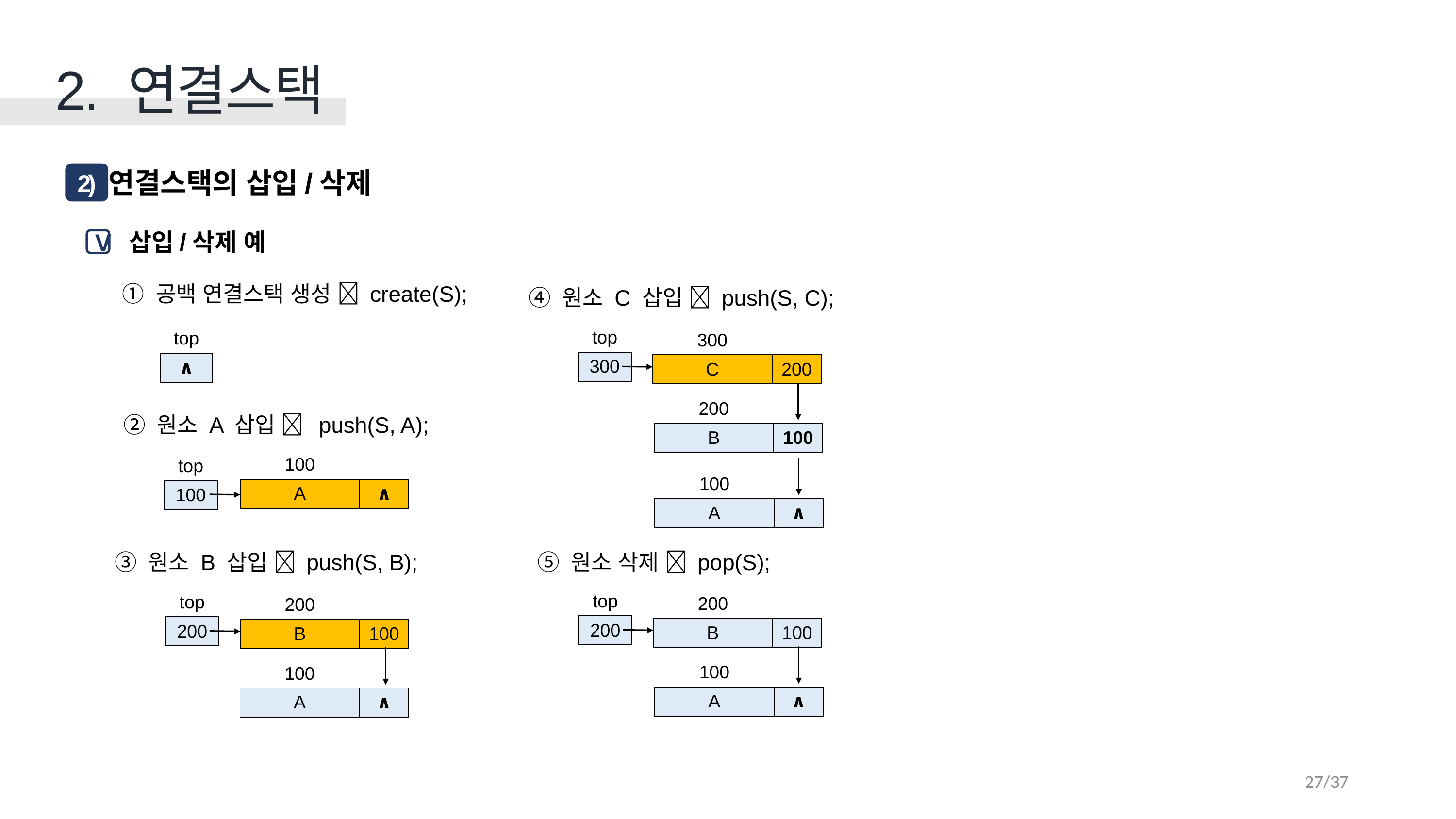

2. 연결스택

연결스택의 삽입/삭제
2)
 삽입/삭제 예
V
① 공백 연결스택 생성 ⇒ create(S);
④ 원소 C 삽입 ⇒ push(S, C);
| top |
| --- |
| 300 |
| top |
| --- |
| ∧ |
| 300 |  |
| --- | --- |
| C | 200 |
| 200 |  |
| --- | --- |
| B | 100 |
② 원소 A 삽입 ⇒  push(S, A);
| 100 |  |
| --- | --- |
| A | ∧ |
| top |
| --- |
| 100 |
| 100 |  |
| --- | --- |
| A | ∧ |
③ 원소 B 삽입 ⇒ push(S, B);
⑤ 원소 삭제 ⇒ pop(S);
| top |
| --- |
| 200 |
| top |
| --- |
| 200 |
| 200 |  |
| --- | --- |
| B | 100 |
| 200 |  |
| --- | --- |
| B | 100 |
| 100 |  |
| --- | --- |
| A | ∧ |
| 100 |  |
| --- | --- |
| A | ∧ |
27/37